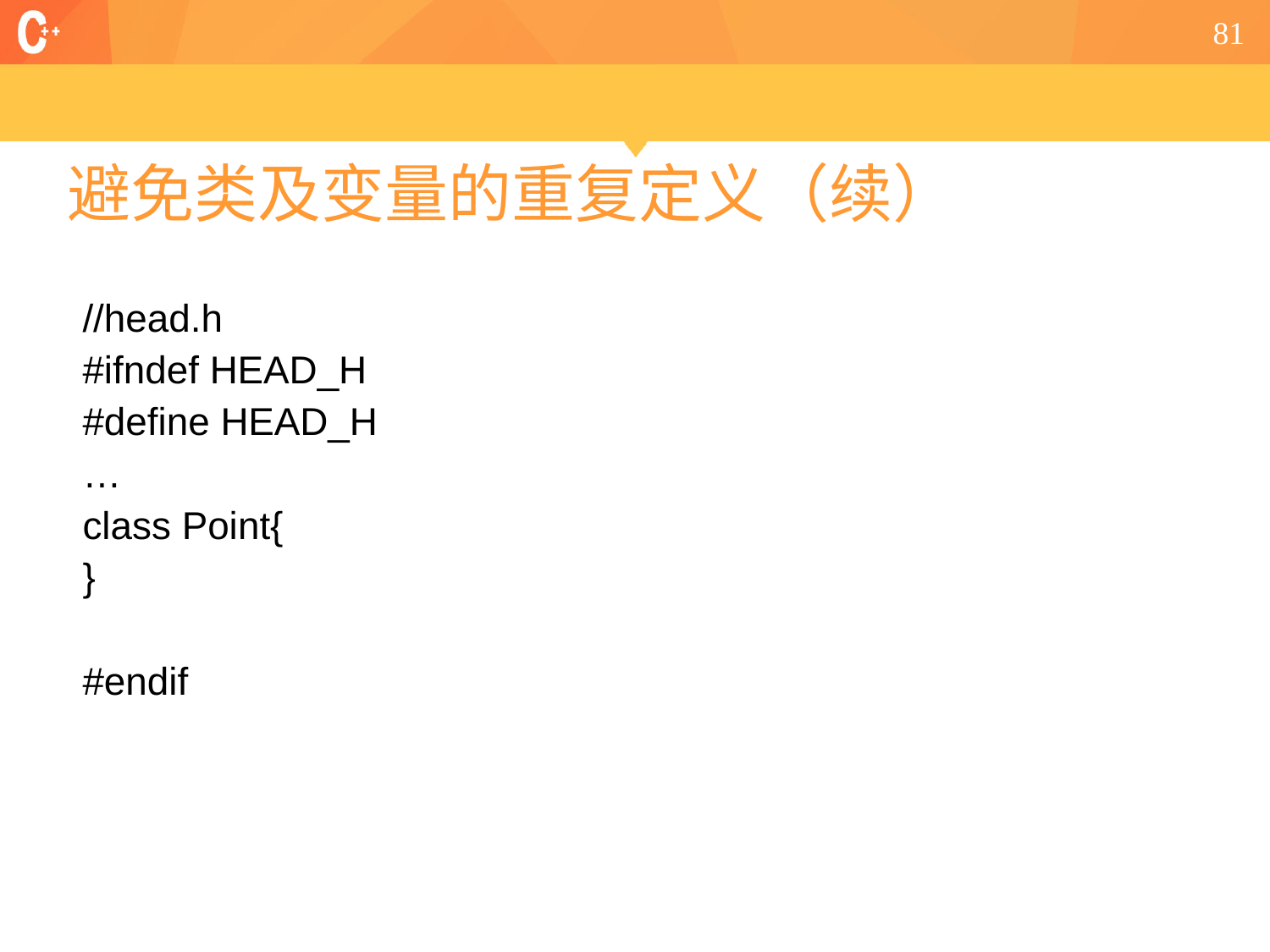

81
# 避免类及变量的重复定义（续）
//head.h
#ifndef HEAD_H
#define HEAD_H
…
class Point{
}

#endif